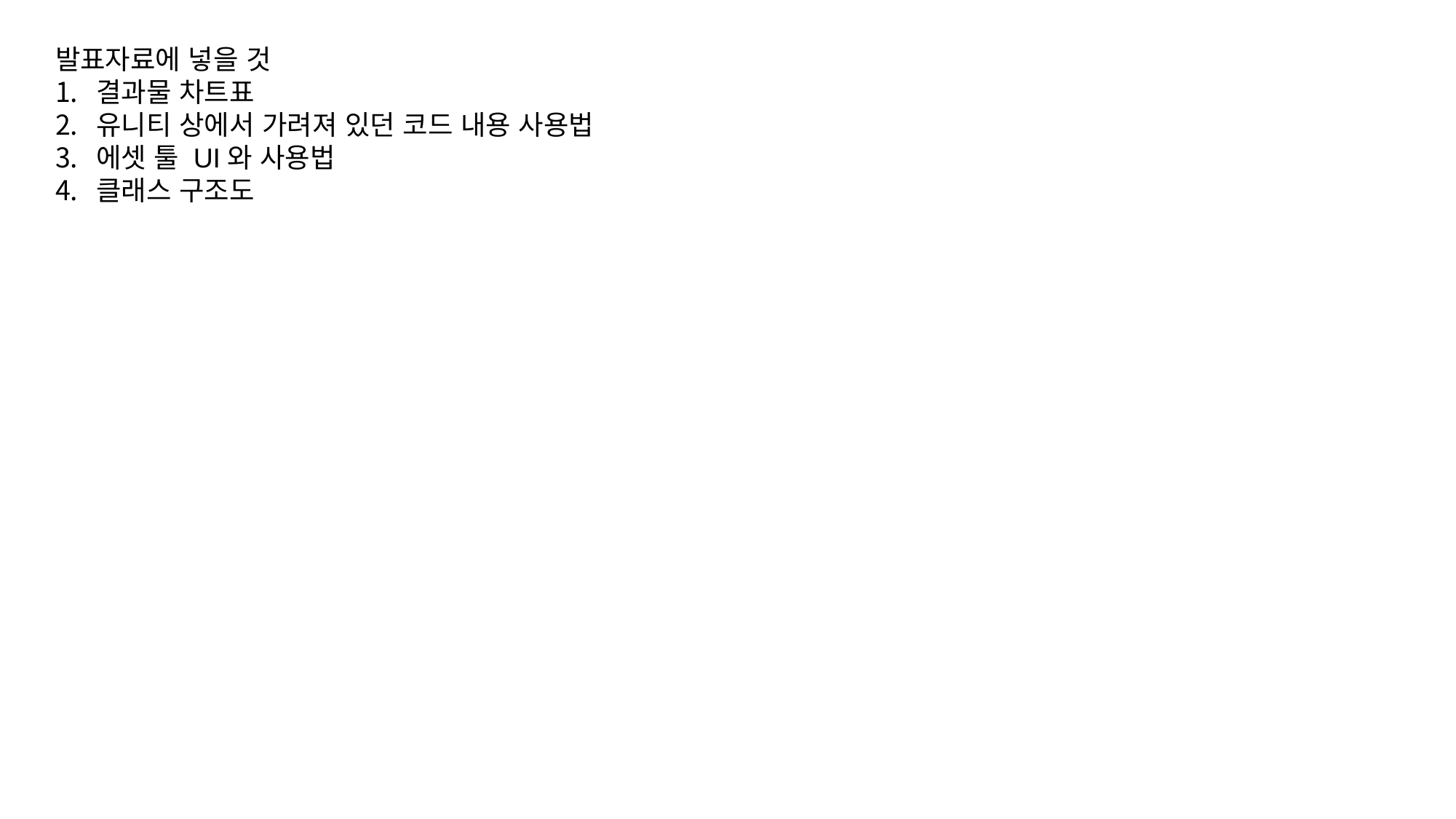

발표자료에 넣을 것
결과물 차트표
유니티 상에서 가려져 있던 코드 내용 사용법
에셋 툴 UI와 사용법
클래스 구조도